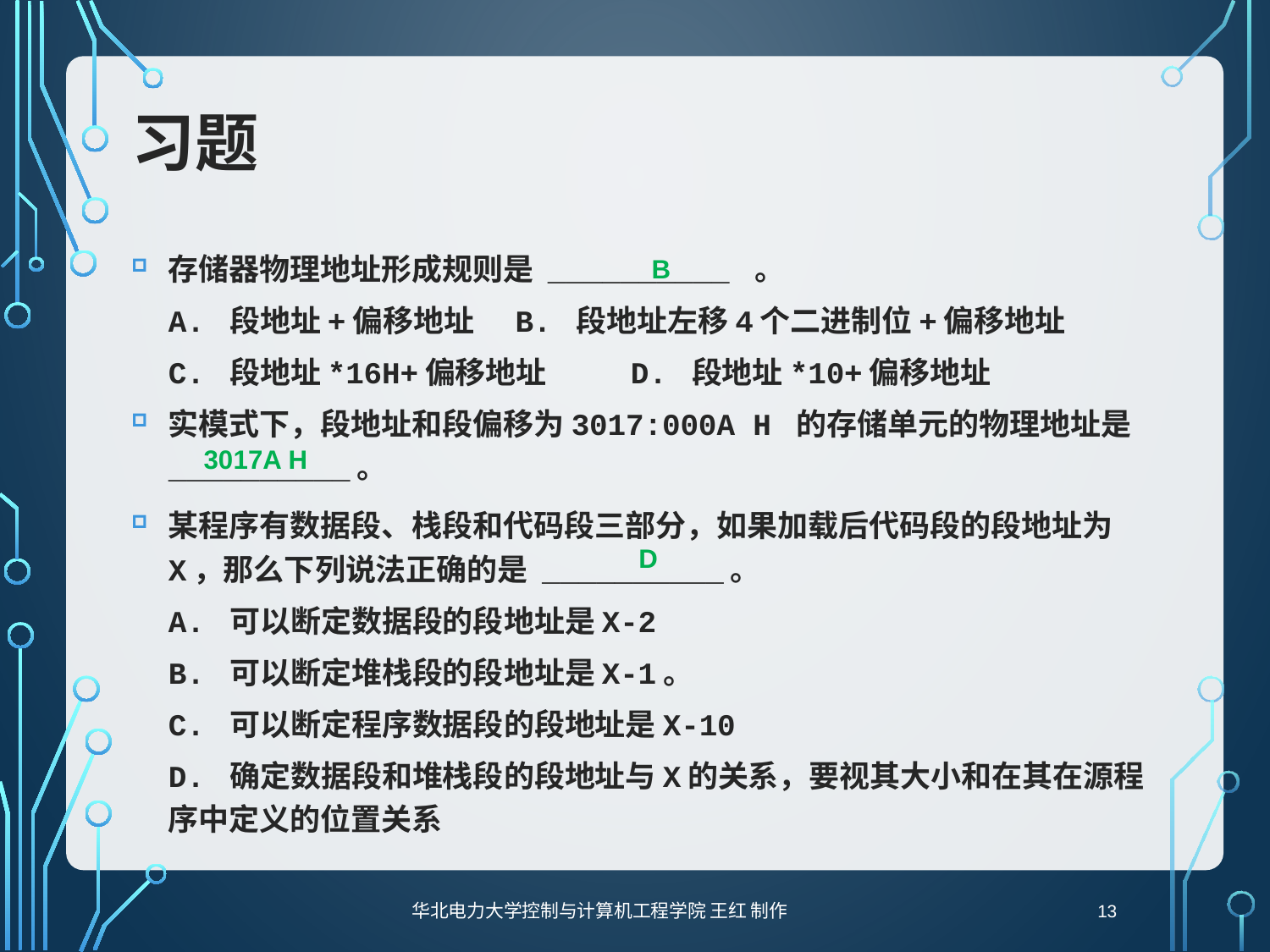

# 习题
存储器物理地址形成规则是 __________ 。
A. 段地址+偏移地址 	B. 段地址左移4个二进制位+偏移地址
C. 段地址*16H+偏移地址 	D. 段地址*10+偏移地址
实模式下，段地址和段偏移为3017:000A H 的存储单元的物理地址是 __________。
某程序有数据段、栈段和代码段三部分，如果加载后代码段的段地址为X，那么下列说法正确的是 __________。
A. 可以断定数据段的段地址是X-2
B. 可以断定堆栈段的段地址是X-1。
C. 可以断定程序数据段的段地址是X-10
D. 确定数据段和堆栈段的段地址与X的关系，要视其大小和在其在源程序中定义的位置关系

B
3017A H
D
13
华北电力大学控制与计算机工程学院 王红 制作